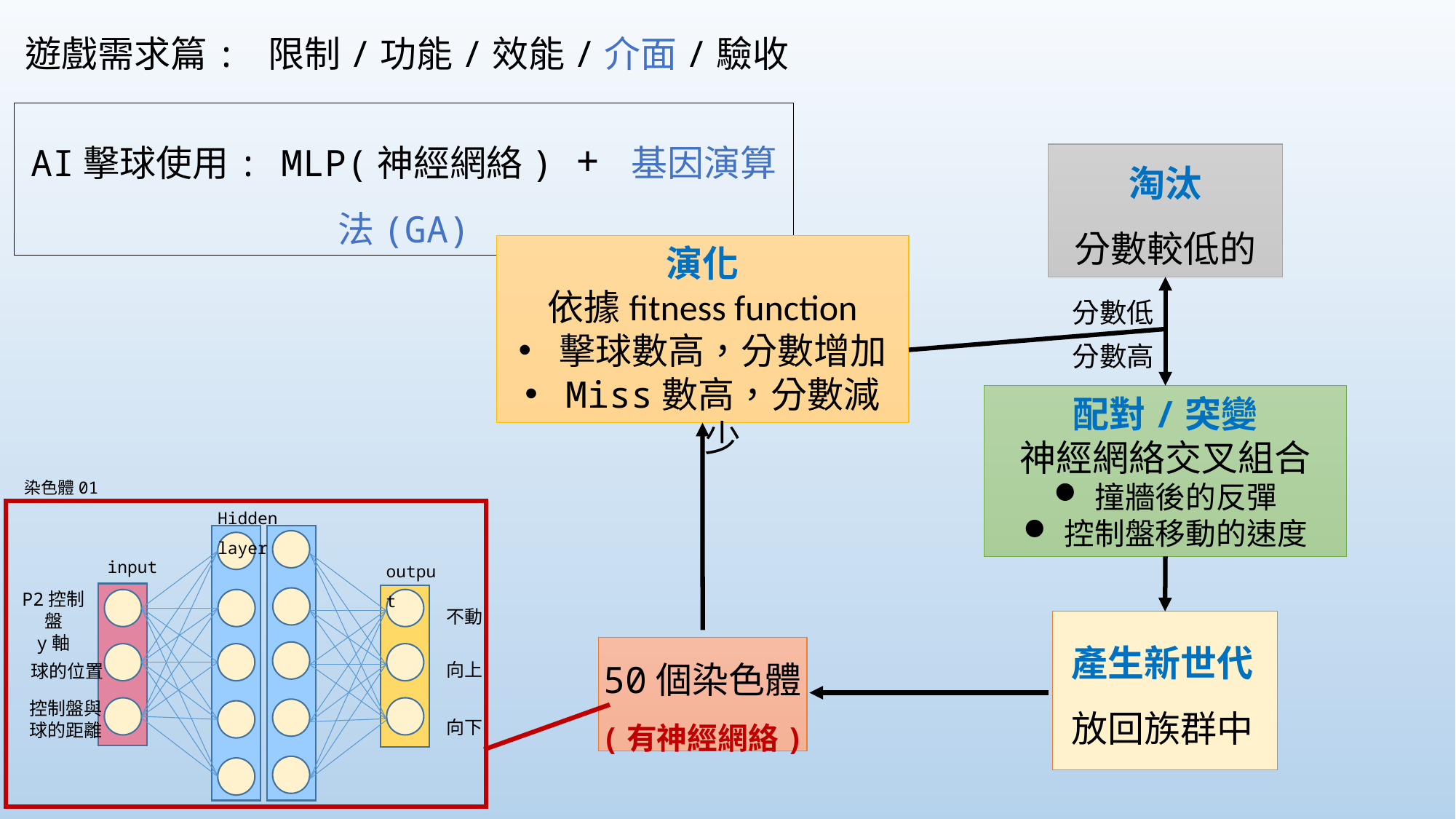

遊戲需求篇: 限制/功能/效能/介面/驗收
AI擊球使用: MLP(神經網絡) + 基因演算法(GA)
淘汰
分數較低的

演化
依據fitness function
擊球數高，分數增加
Miss數高，分數減少

分數低
分數高
配對/突變
神經網絡交叉組合
撞牆後的反彈
控制盤移動的速度
染色體01
Hidden layer

input
output
P2控制盤
y軸

球的位置

控制盤與球的距離

不動
向上
向下

產生新世代
放回族群中
50個染色體
(有神經網絡)